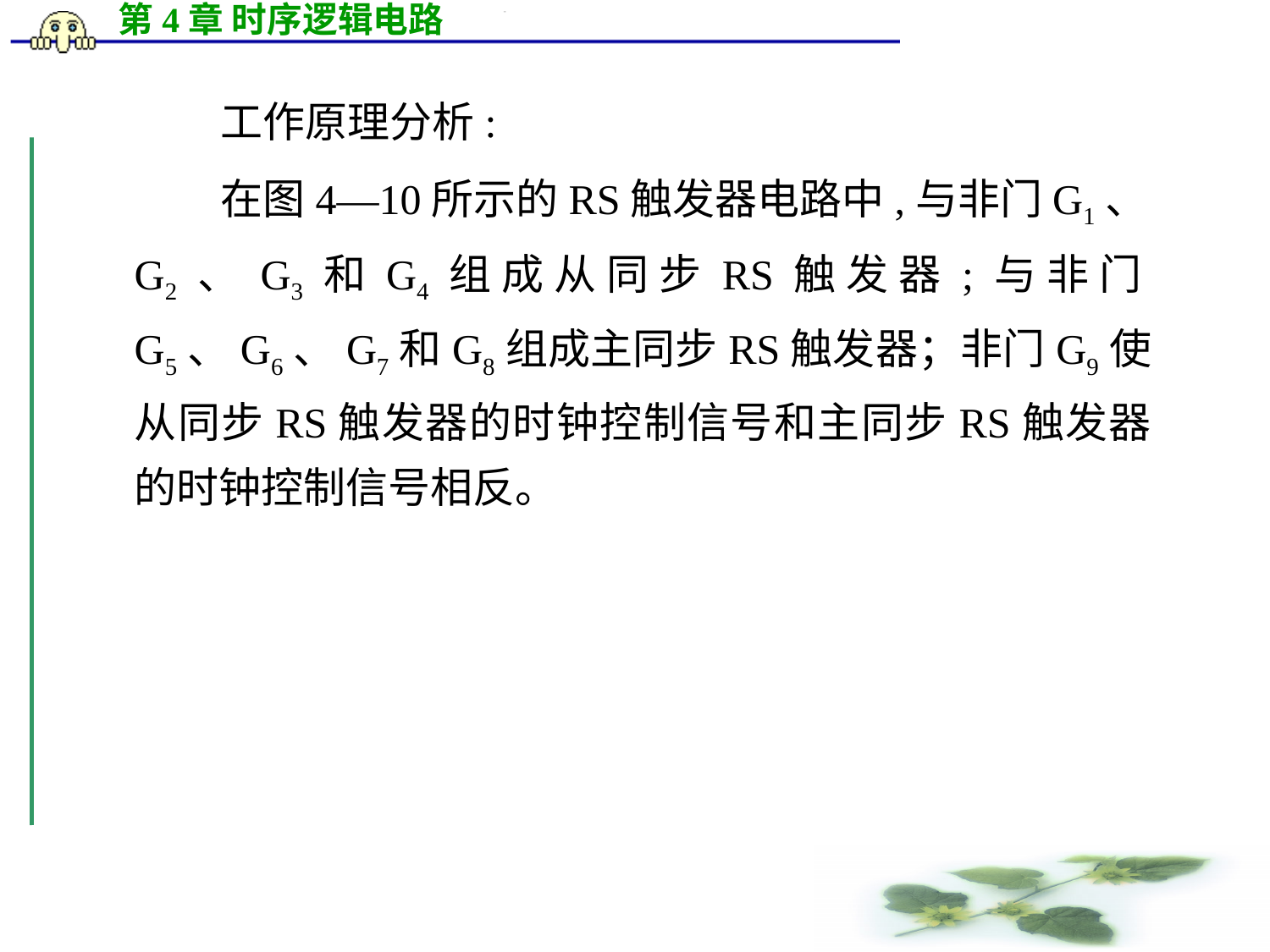

工作原理分析:
             在图4―10所示的RS触发器电路中,与非门G1、G2、G3和G4组成从同步RS触发器;与非门G5、G6、G7和G8组成主同步RS触发器；非门G9使从同步RS触发器的时钟控制信号和主同步RS触发器的时钟控制信号相反。